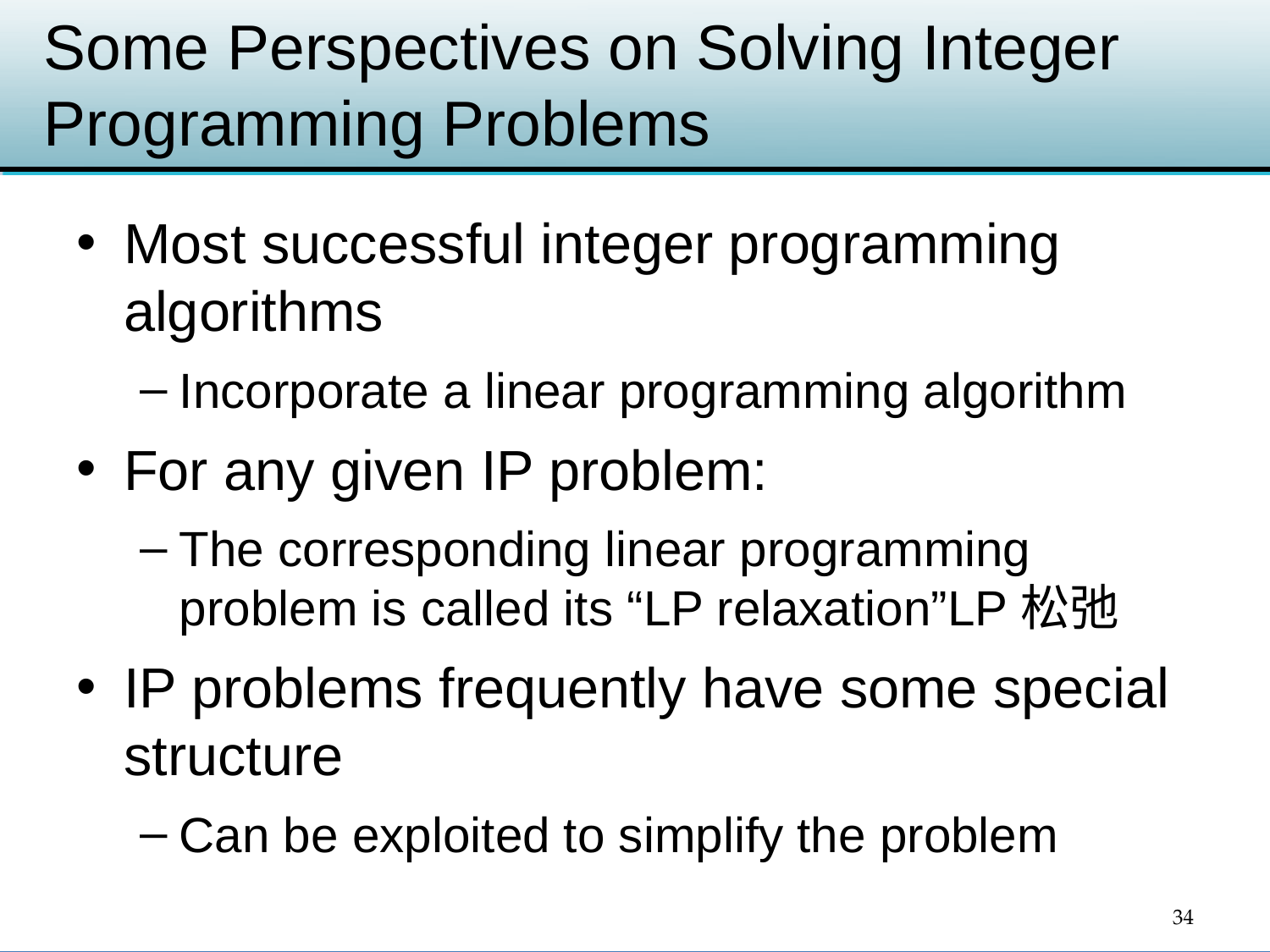

# Some Perspectives on Solving Integer Programming Problems
Most successful integer programming algorithms
Incorporate a linear programming algorithm
For any given IP problem:
The corresponding linear programming problem is called its “LP relaxation”LP松弛
IP problems frequently have some special structure
Can be exploited to simplify the problem
34